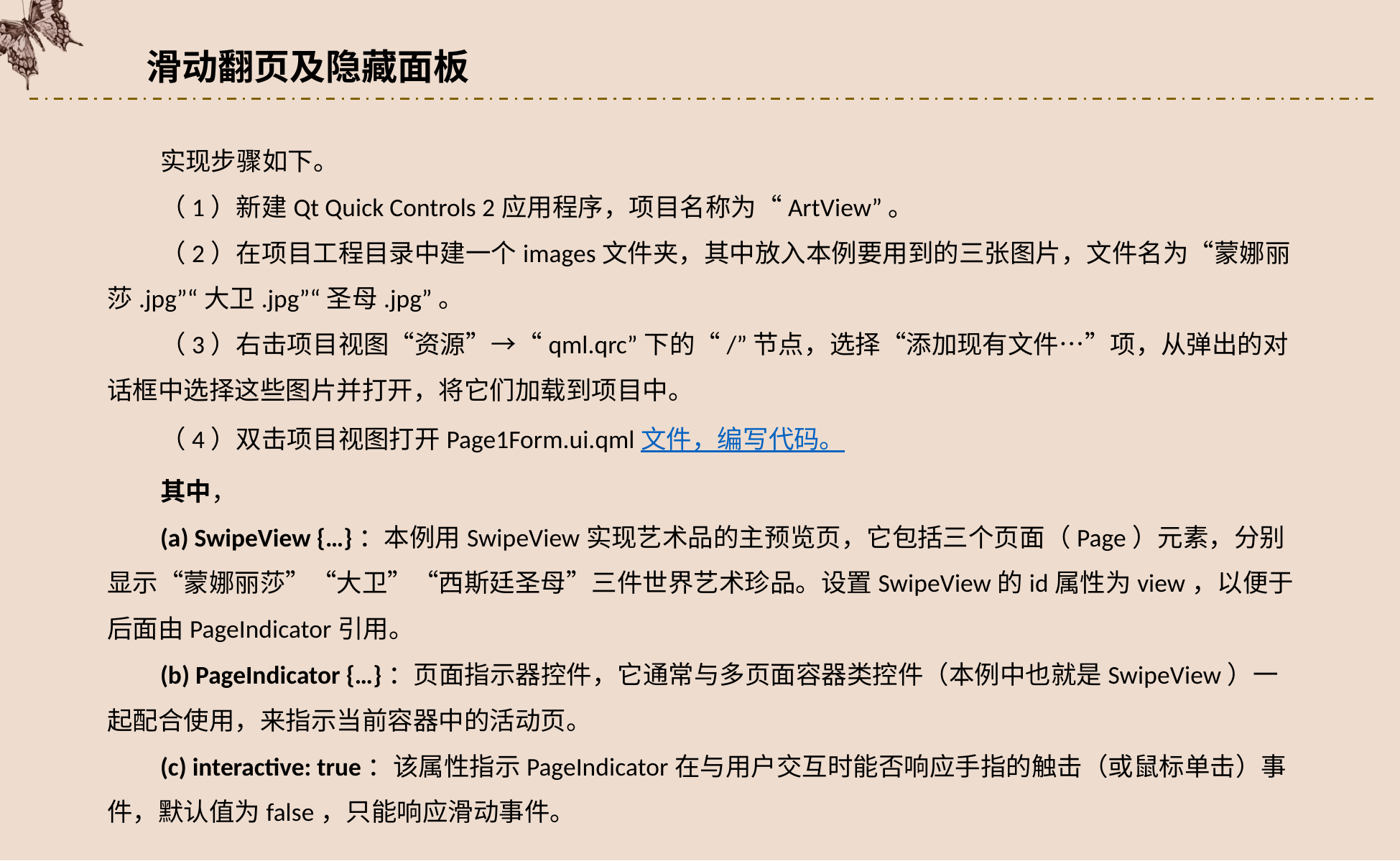

滑动翻页及隐藏面板
实现步骤如下。
（1）新建Qt Quick Controls 2应用程序，项目名称为“ArtView”。
（2）在项目工程目录中建一个images文件夹，其中放入本例要用到的三张图片，文件名为“蒙娜丽莎.jpg”“大卫.jpg”“圣母.jpg”。
（3）右击项目视图“资源”→“qml.qrc”下的“/”节点，选择“添加现有文件…”项，从弹出的对话框中选择这些图片并打开，将它们加载到项目中。
（4）双击项目视图打开Page1Form.ui.qml文件，编写代码。
其中，
(a) SwipeView {…}：本例用SwipeView实现艺术品的主预览页，它包括三个页面（Page）元素，分别显示“蒙娜丽莎”“大卫”“西斯廷圣母”三件世界艺术珍品。设置SwipeView的id属性为view，以便于后面由PageIndicator引用。
(b) PageIndicator {…}：页面指示器控件，它通常与多页面容器类控件（本例中也就是SwipeView）一起配合使用，来指示当前容器中的活动页。
(c) interactive: true：该属性指示PageIndicator在与用户交互时能否响应手指的触击（或鼠标单击）事件，默认值为false，只能响应滑动事件。